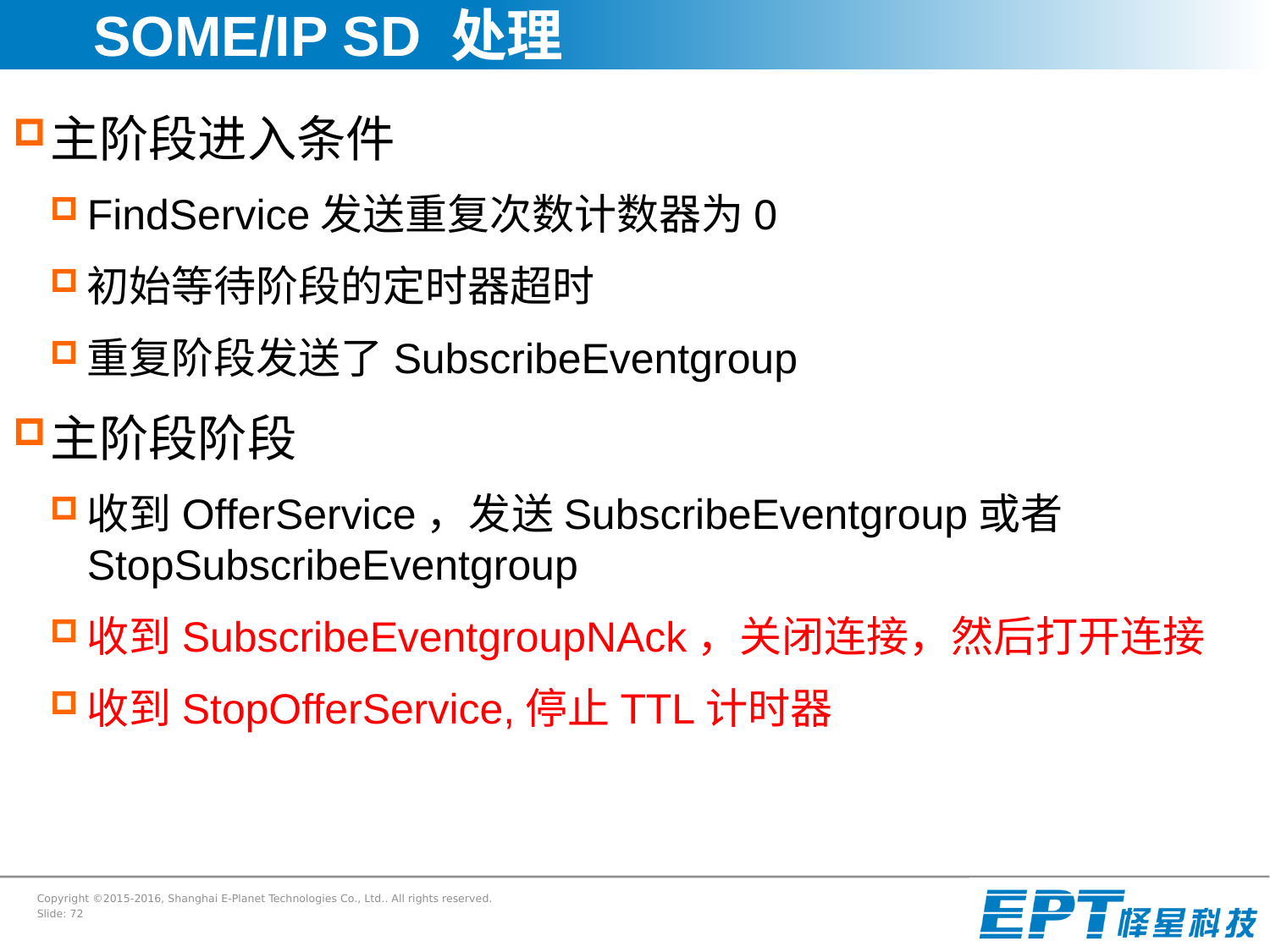

# SOME/IP SD 处理
主阶段进入条件
FindService发送重复次数计数器为0
初始等待阶段的定时器超时
重复阶段发送了SubscribeEventgroup
主阶段阶段
收到OfferService，发送SubscribeEventgroup或者StopSubscribeEventgroup
收到SubscribeEventgroupNAck，关闭连接，然后打开连接
收到StopOfferService,停止TTL计时器